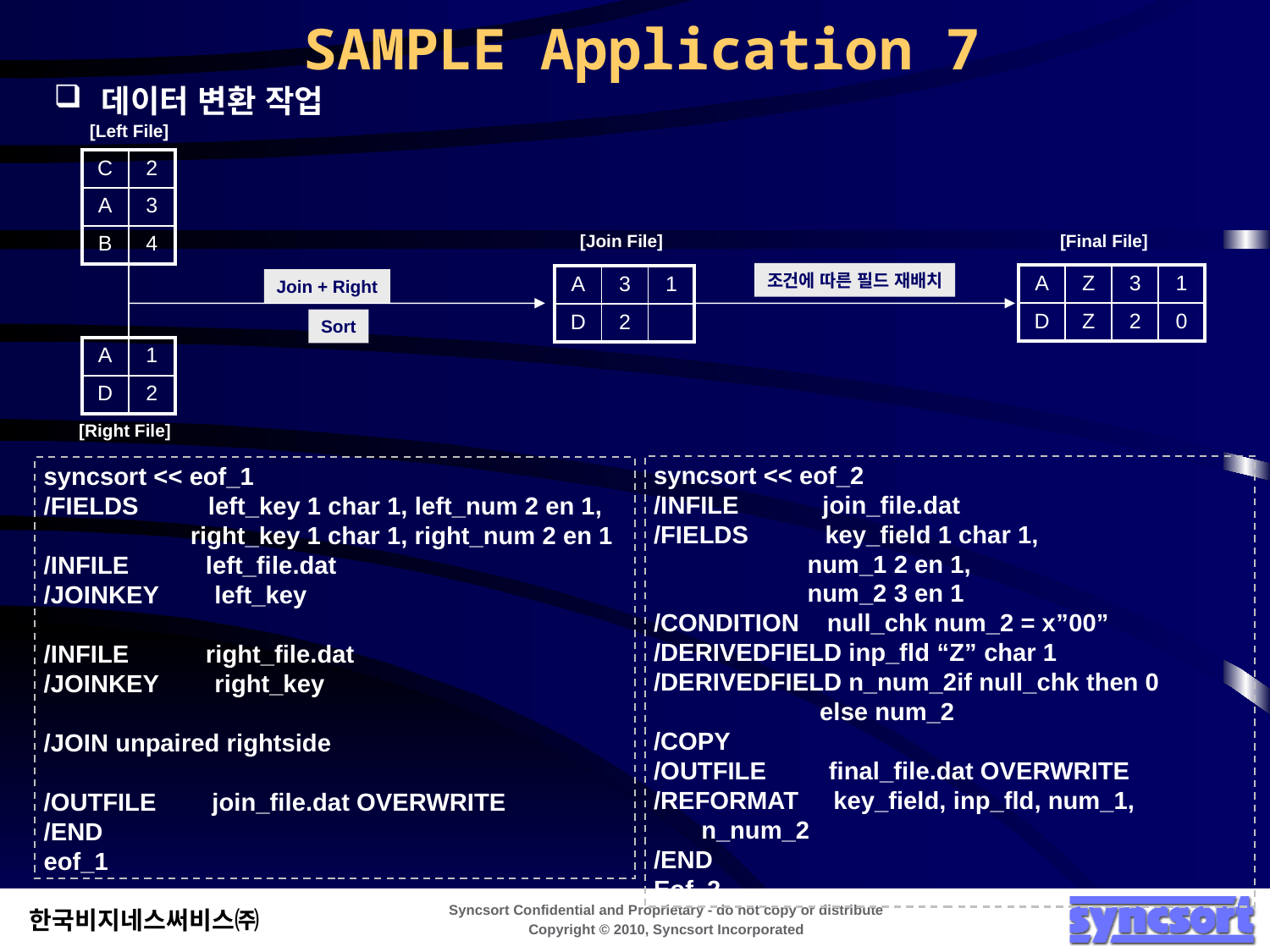

SAMPLE Application 7
데이터 변환 작업
[Left File]
| C | 2 |
| --- | --- |
| A | 3 |
| B | 4 |
[Join File]
[Final File]
조건에 따른 필드 재배치
| A | Z | 3 | 1 |
| --- | --- | --- | --- |
| D | Z | 2 | 0 |
| A | 3 | 1 |
| --- | --- | --- |
| D | 2 |  |
Join + Right

Sort
| A | 1 |
| --- | --- |
| D | 2 |
[Right File]
syncsort << eof_2
/INFILE            join_file.dat
/FIELDS           key_field 1 char 1,
                      num_1 2 en 1,
                      num_2 3 en 1
/CONDITION    null_chk num_2 = x”00”
/DERIVEDFIELD inp_fld “Z” char 1
/DERIVEDFIELD n_num_2if null_chk then 0
                 else num_2
/COPY
/OUTFILE         final_file.dat OVERWRITE
/REFORMAT     key_field, inp_fld, num_1, n_num_2
/END
Eof_2
syncsort << eof_1
/FIELDS          left_key 1 char 1, left_num 2 en 1,
                     right_key 1 char 1, right_num 2 en 1
/INFILE           left_file.dat
/JOINKEY        left_key
/INFILE           right_file.dat
/JOINKEY        right_key
/JOIN unpaired rightside
/OUTFILE        join_file.dat OVERWRITE
/END
eof_1